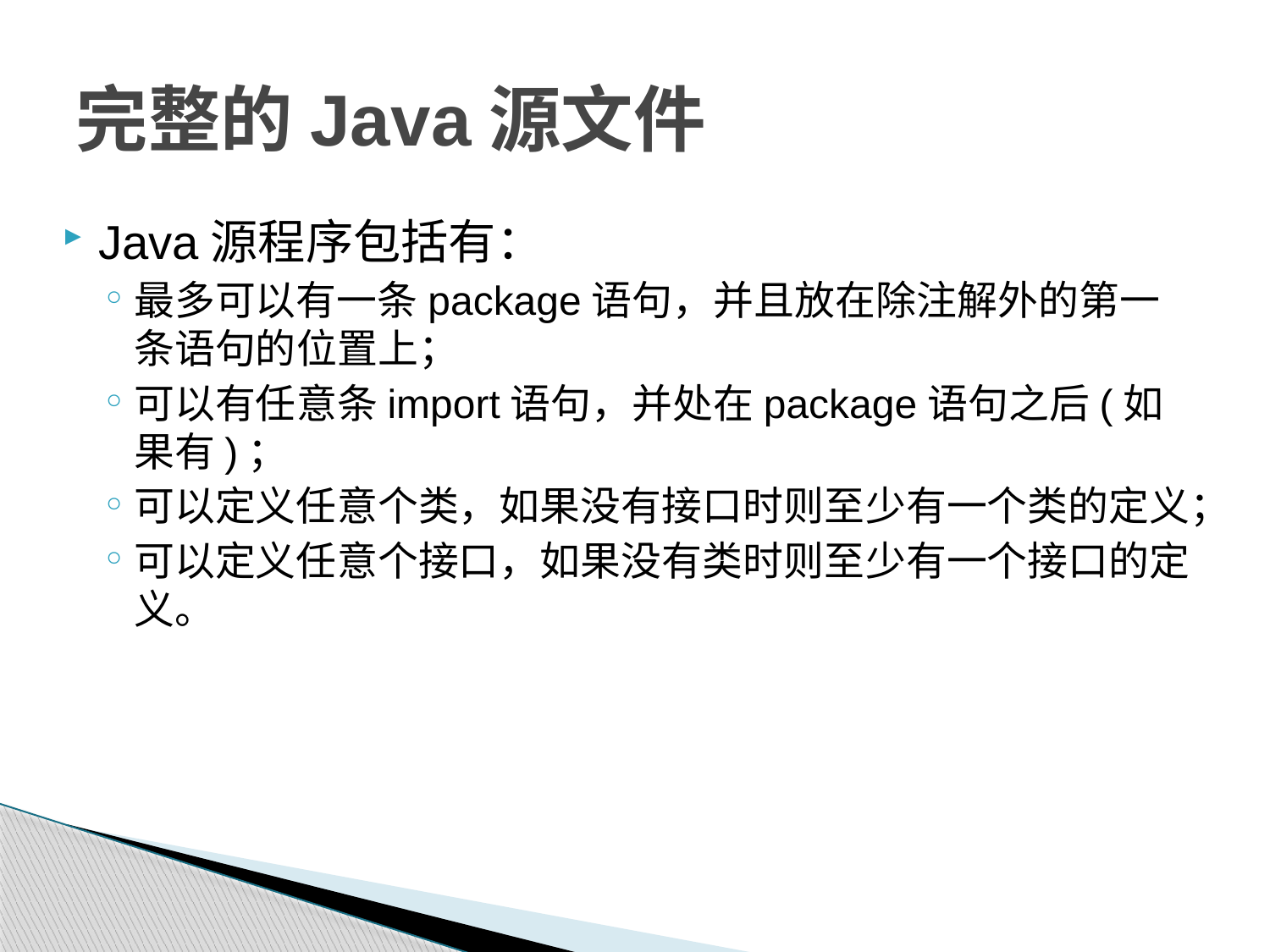

# 完整的Java源文件
Java源程序包括有：
最多可以有一条package语句，并且放在除注解外的第一条语句的位置上；
可以有任意条import语句，并处在package语句之后(如果有)；
可以定义任意个类，如果没有接口时则至少有一个类的定义；
可以定义任意个接口，如果没有类时则至少有一个接口的定义。